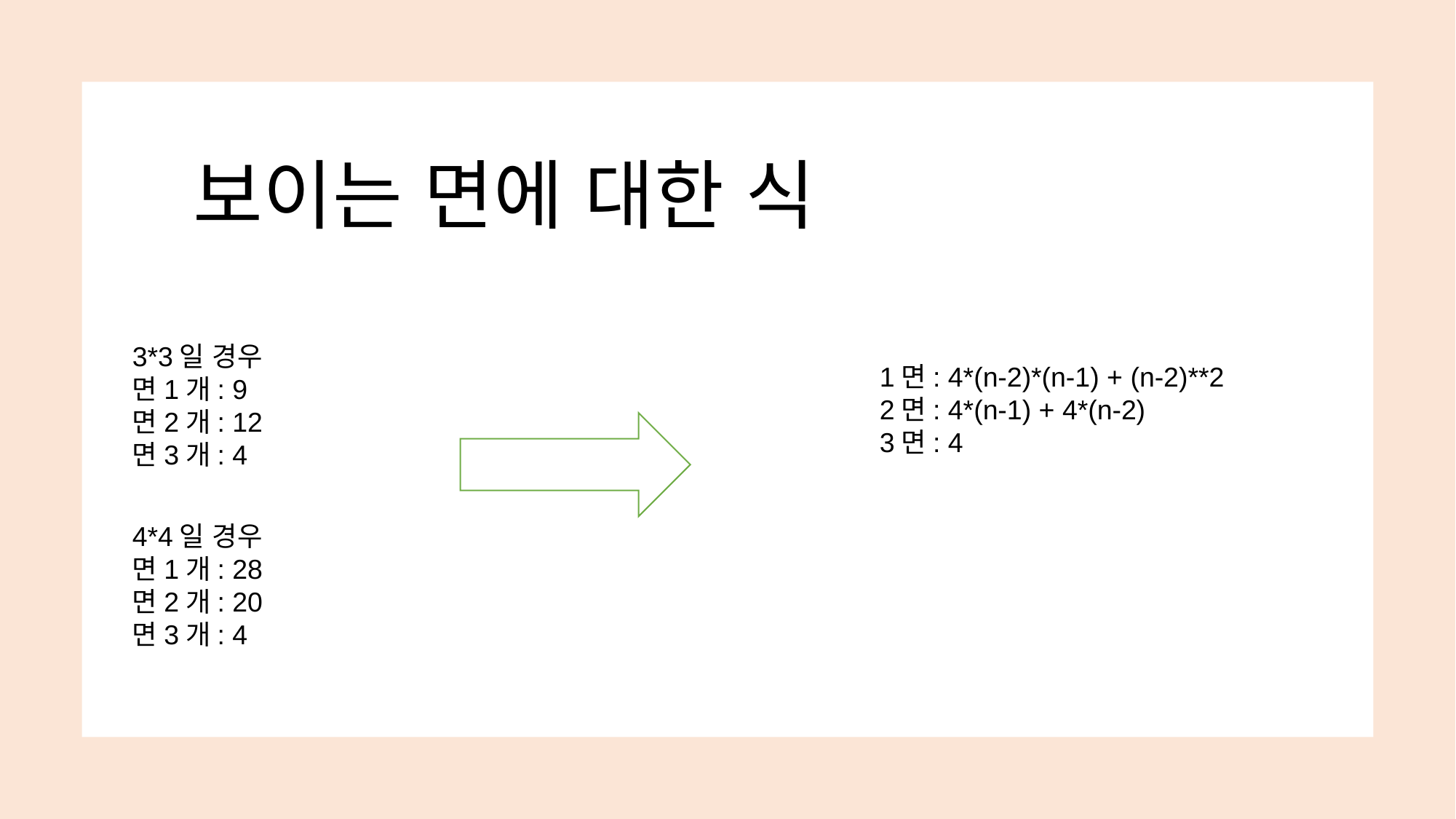

보이는 면에 대한 식
3*3일 경우
면1개: 9
면2개: 12
면3개: 4
1면: 4*(n-2)*(n-1) + (n-2)**2
2면: 4*(n-1) + 4*(n-2)
3면: 4

4*4일 경우
면1개: 28
면2개: 20
면3개: 4